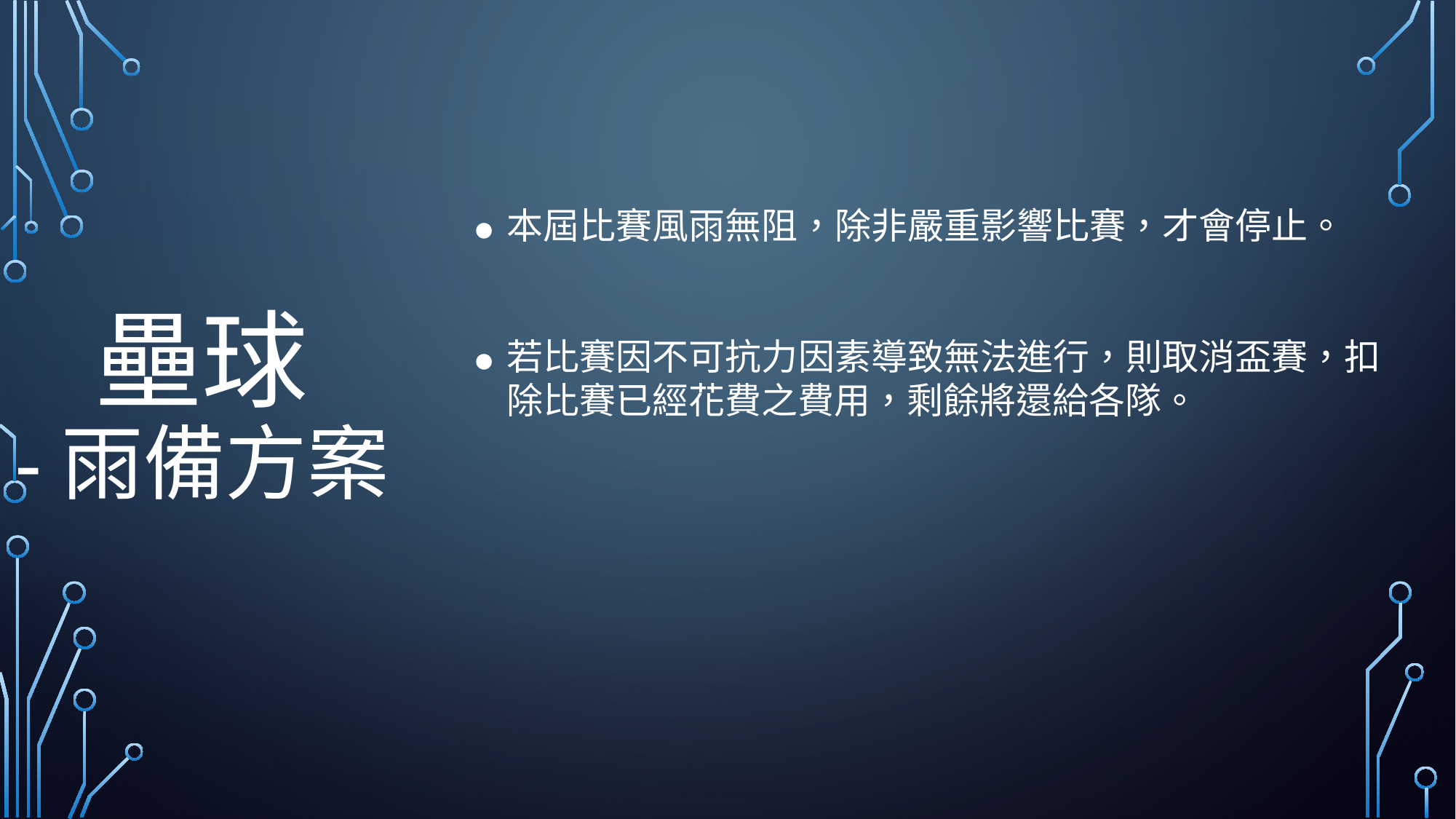

壘球
-雨備方案
本屆比賽風雨無阻，除非嚴重影響比賽，才會停止。

若比賽因不可抗力因素導致無法進行，則取消盃賽，扣除比賽已經花費之費用，剩餘將還給各隊。